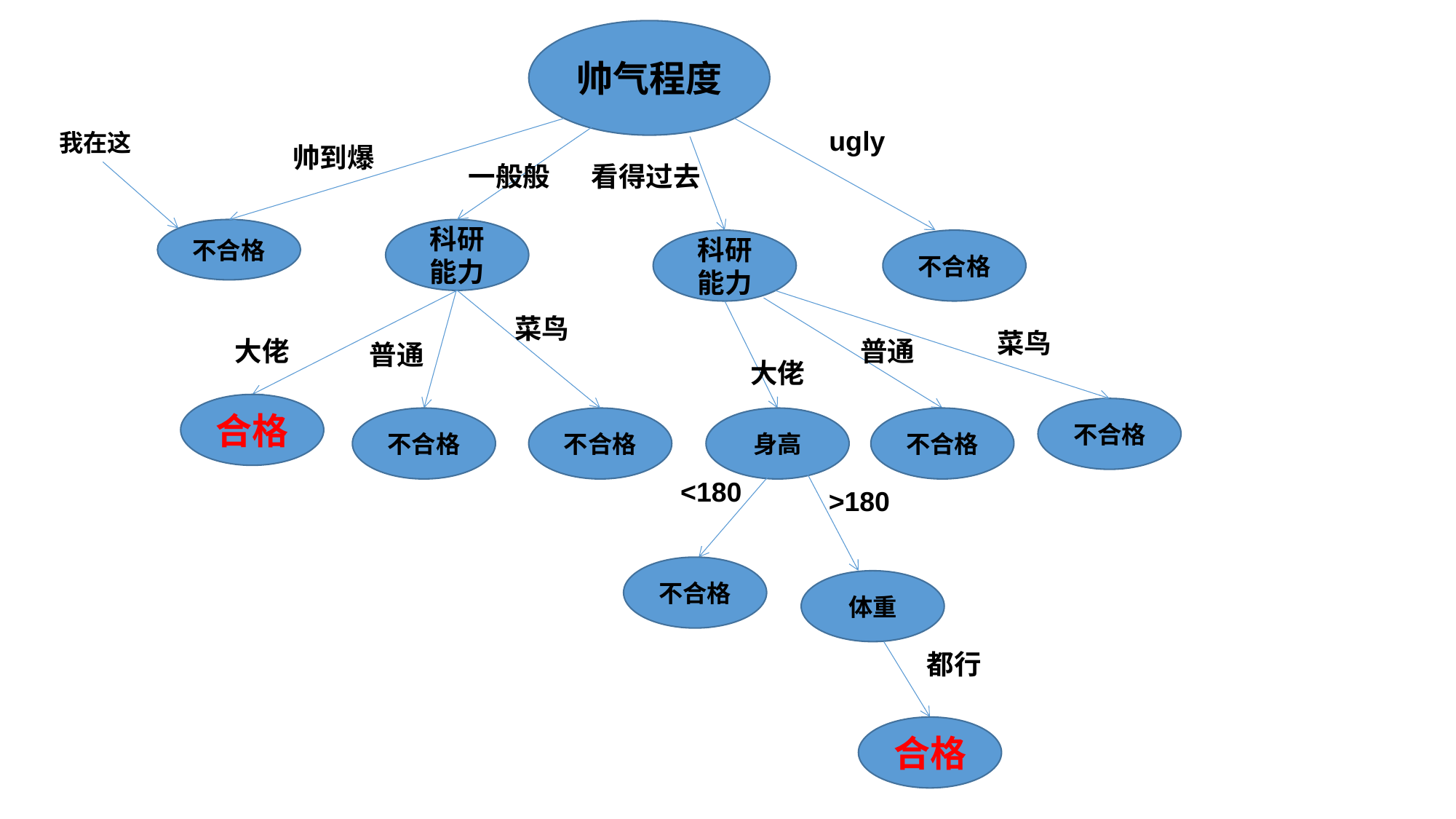

帅气程度
ugly
帅到爆
一般般
看得过去
不合格
科研能力
科研能力
不合格
菜鸟
菜鸟
大佬
普通
普通
大佬
合格
不合格
不合格
不合格
身高
不合格
<180
>180
不合格
体重
都行
合格
我在这